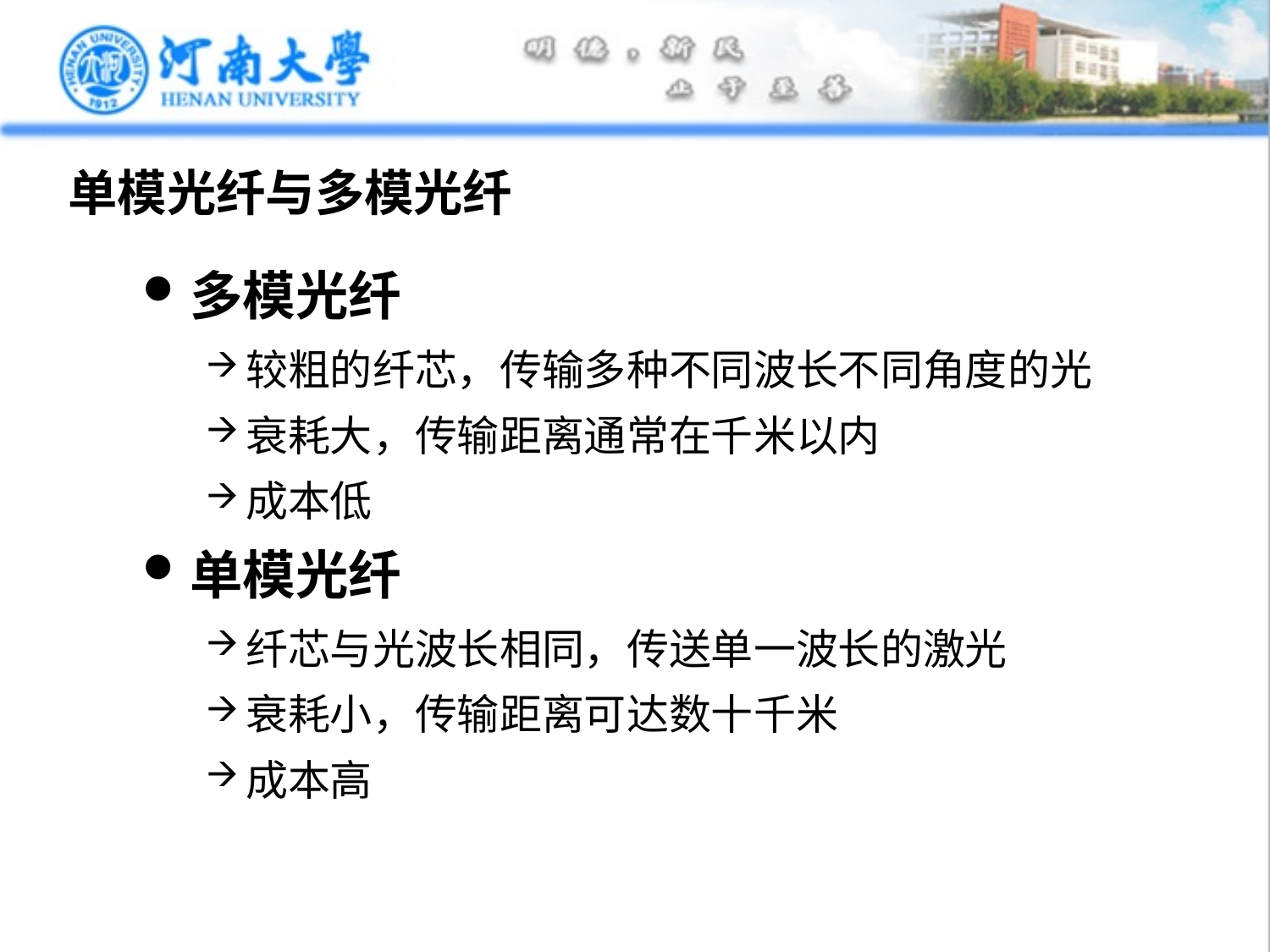

# 单模光纤与多模光纤
多模光纤
较粗的纤芯，传输多种不同波长不同角度的光
衰耗大，传输距离通常在千米以内
成本低
单模光纤
纤芯与光波长相同，传送单一波长的激光
衰耗小，传输距离可达数十千米
成本高